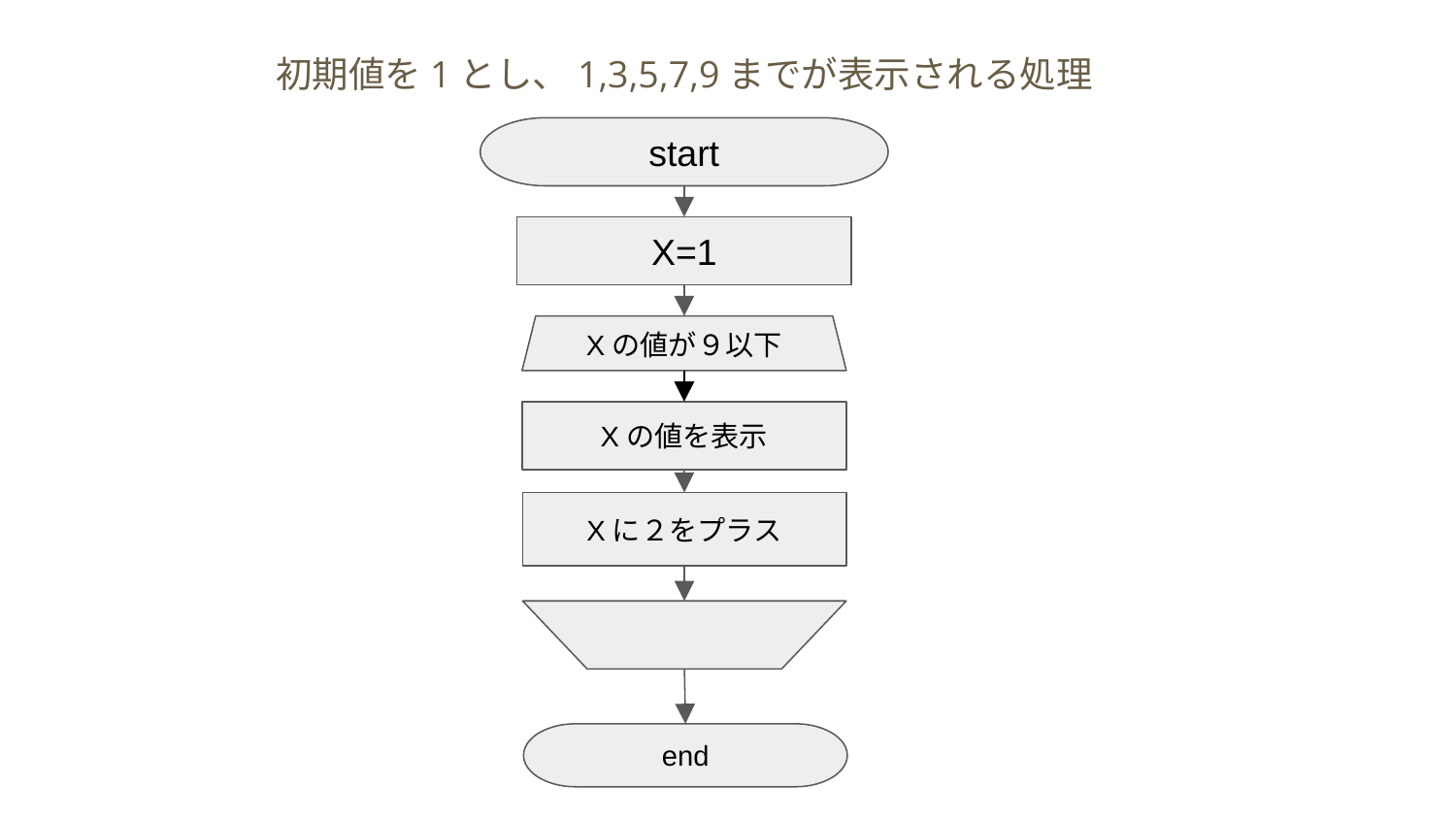

初期値を1とし、1,3,5,7,9までが表示される処理
start
X=1
Xの値が９以下
Xの値を表示
Xに２をプラス

end